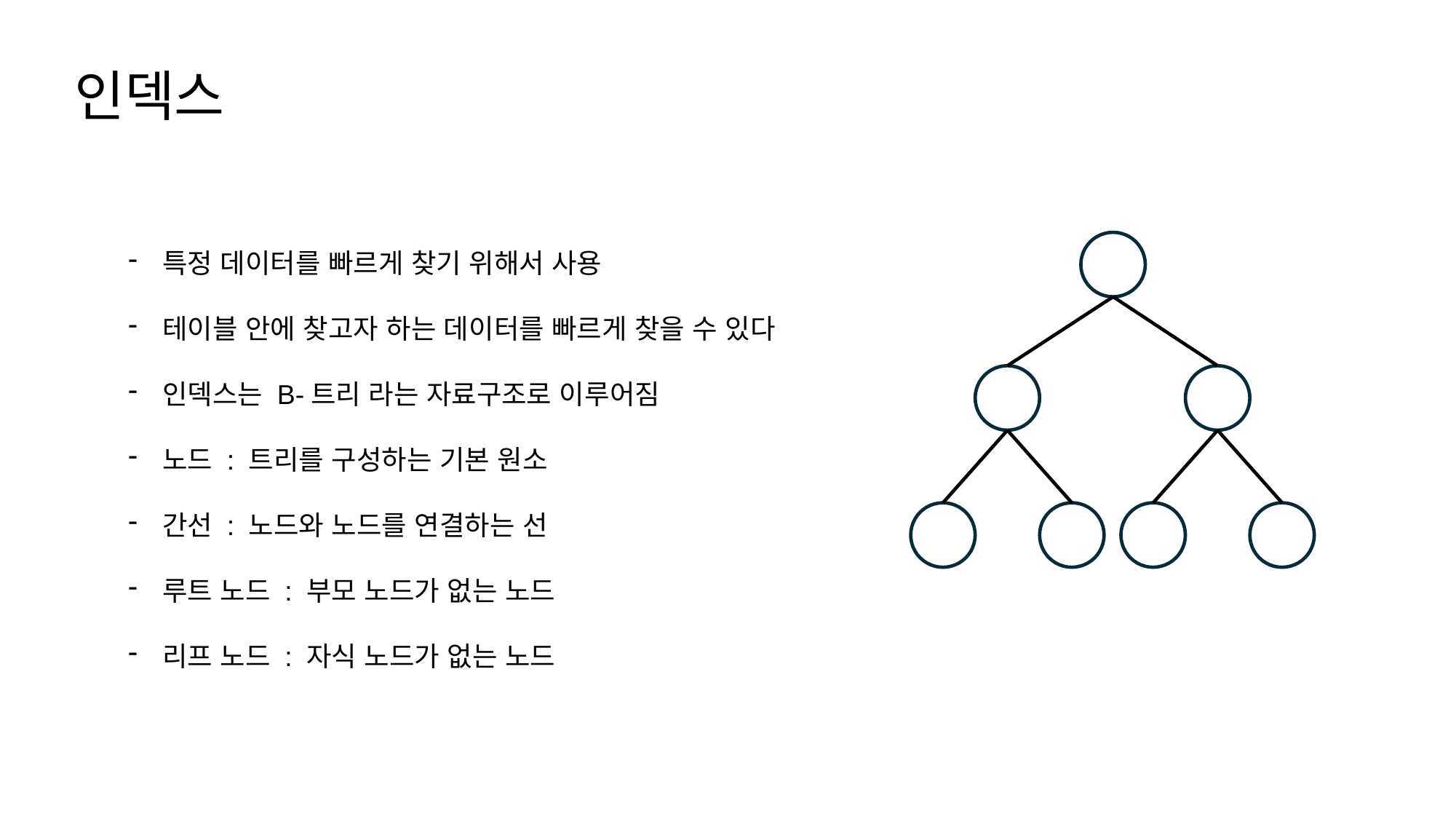

인덱스
특정 데이터를 빠르게 찾기 위해서 사용
테이블 안에 찾고자 하는 데이터를 빠르게 찾을 수 있다
인덱스는 B-트리 라는 자료구조로 이루어짐
노드 : 트리를 구성하는 기본 원소
간선 : 노드와 노드를 연결하는 선
루트 노드 : 부모 노드가 없는 노드
리프 노드 : 자식 노드가 없는 노드